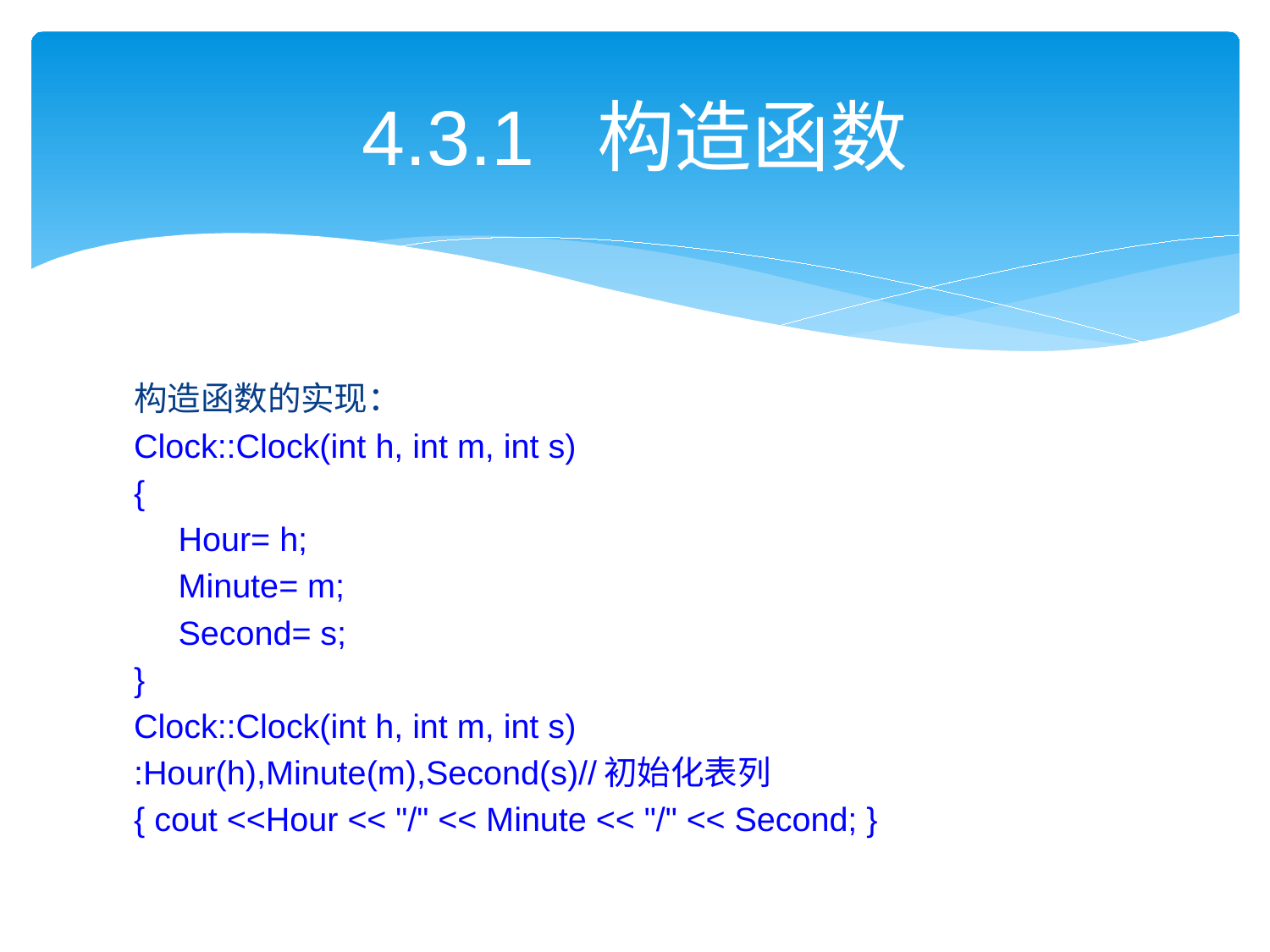

# 4.3.1  构造函数
构造函数的实现：
Clock::Clock(int h, int m, int s)
{
	Hour= h;
	Minute= m;
	Second= s;
}
Clock::Clock(int h, int m, int s)
:Hour(h),Minute(m),Second(s)//初始化表列
{ cout <<Hour << "/" << Minute << "/" << Second; }